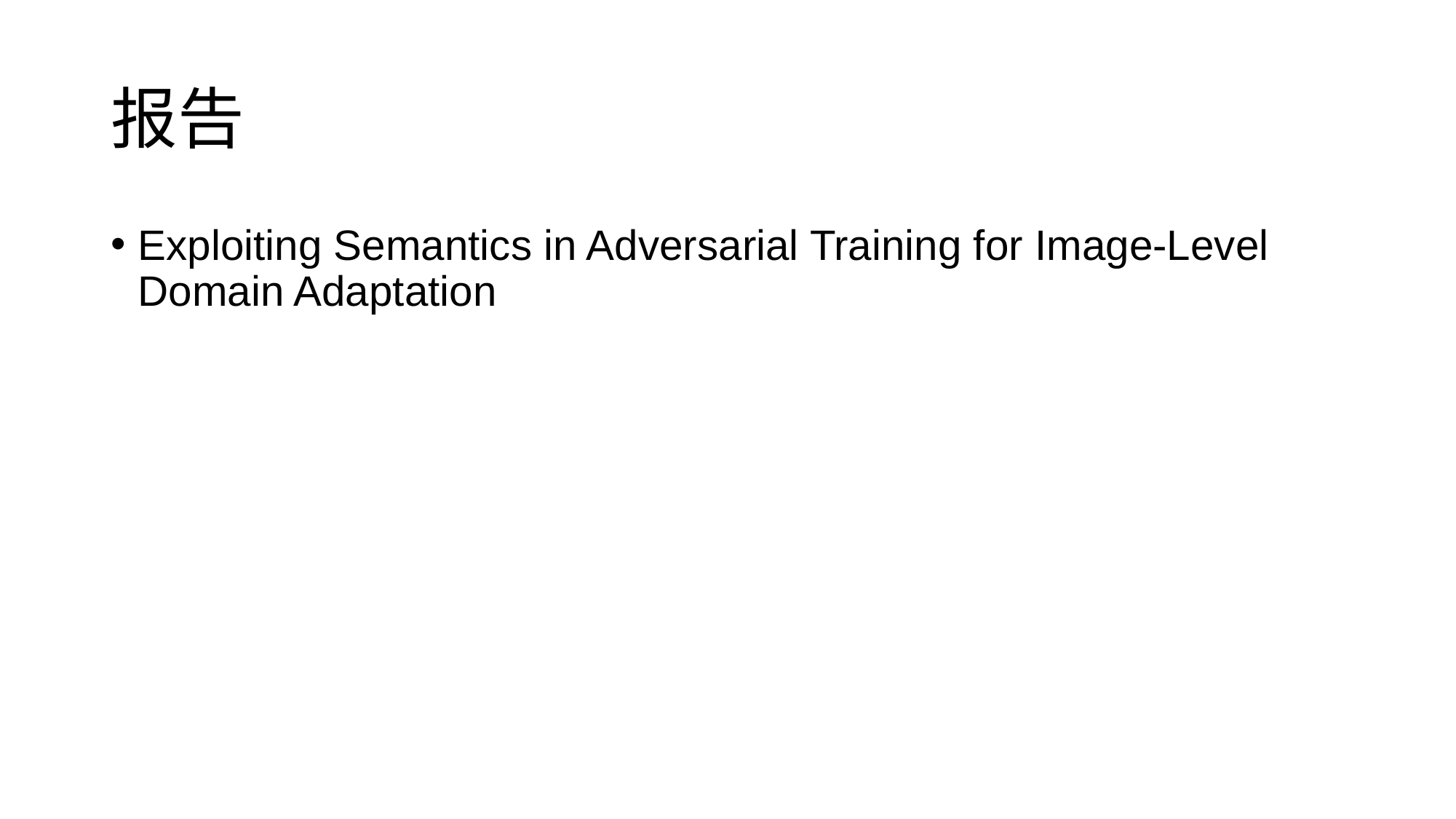

# 报告
Exploiting Semantics in Adversarial Training for Image-Level Domain Adaptation